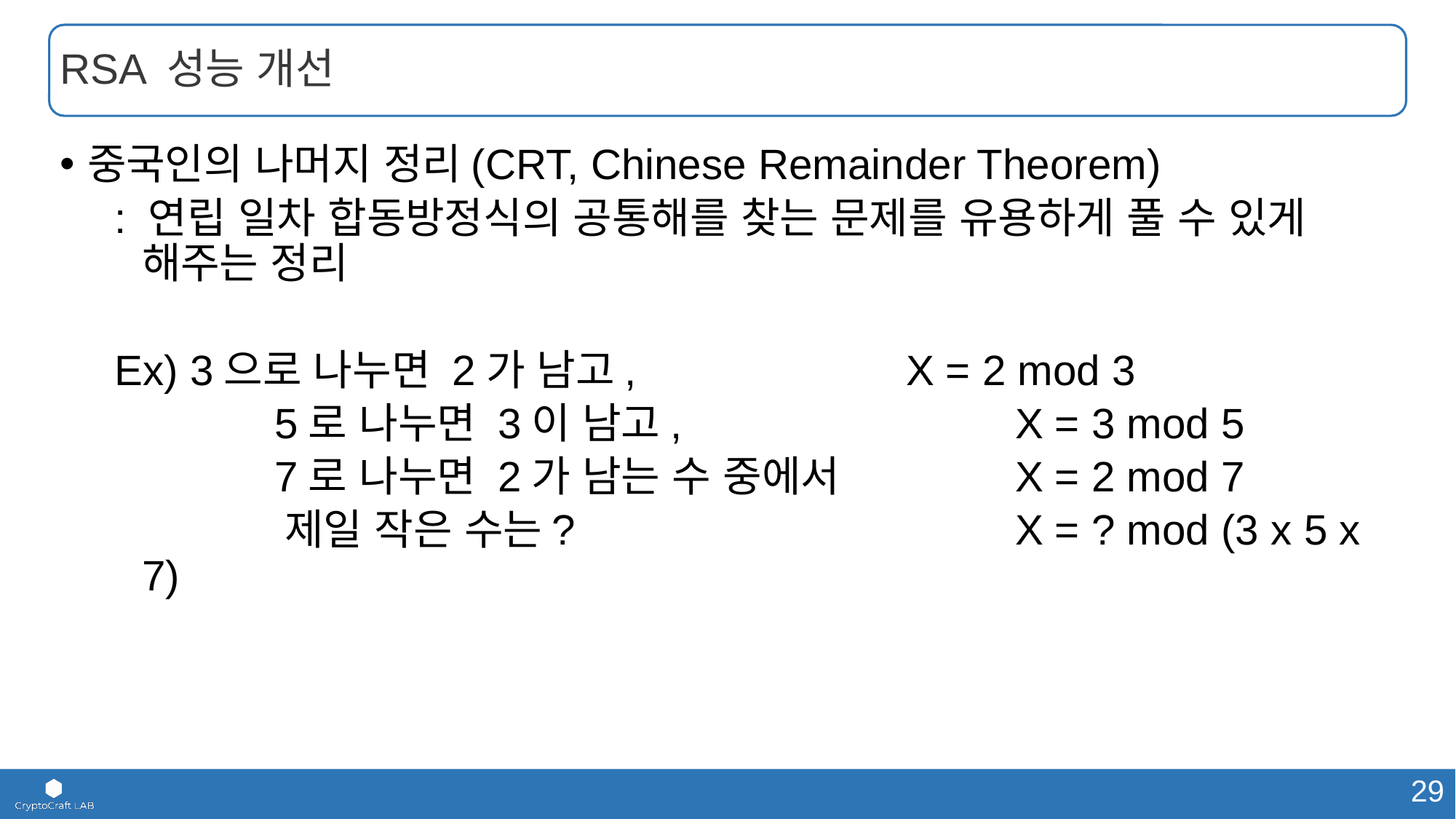

# RSA 성능 개선
중국인의 나머지 정리(CRT, Chinese Remainder Theorem)
: 연립 일차 합동방정식의 공통해를 찾는 문제를 유용하게 풀 수 있게 해주는 정리

Ex) 3으로 나누면 2가 남고,			X = 2 mod 3
		  5로 나누면 3이 남고,				X = 3 mod 5
		  7로 나누면 2가 남는 수 중에서		X = 2 mod 7
		  제일 작은 수는?					X = ? mod (3 x 5 x 7)